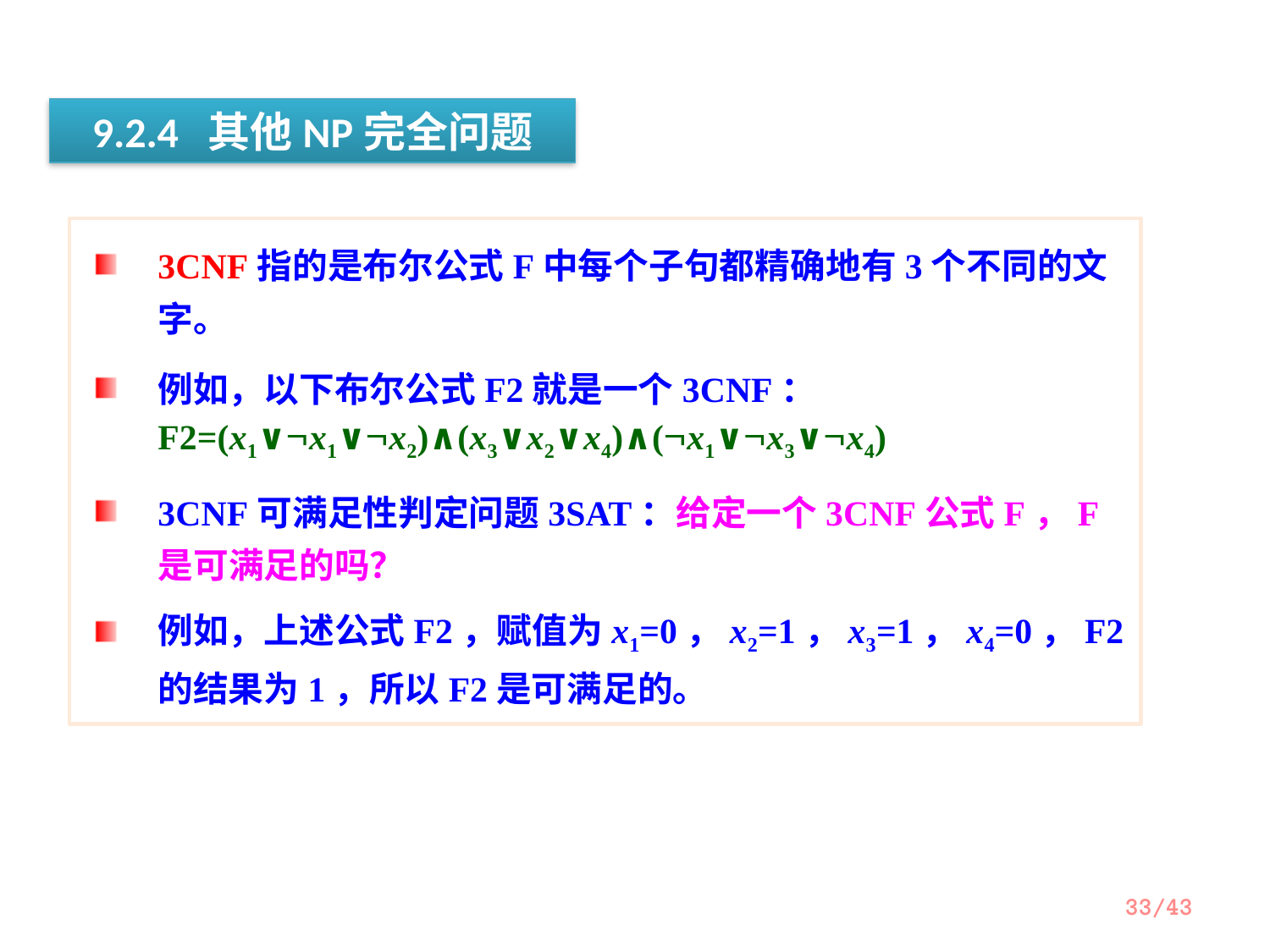

9.2.4  其他NP完全问题
3CNF指的是布尔公式F中每个子句都精确地有3个不同的文字。
例如，以下布尔公式F2就是一个3CNF：      F2=(x1∨¬x1∨¬x2)∧(x3∨x2∨x4)∧(¬x1∨¬x3∨¬x4)
3CNF可满足性判定问题3SAT：给定一个3CNF公式F，F是可满足的吗？
例如，上述公式F2，赋值为x1=0，x2=1，x3=1，x4=0，F2的结果为1，所以F2是可满足的。
33/43